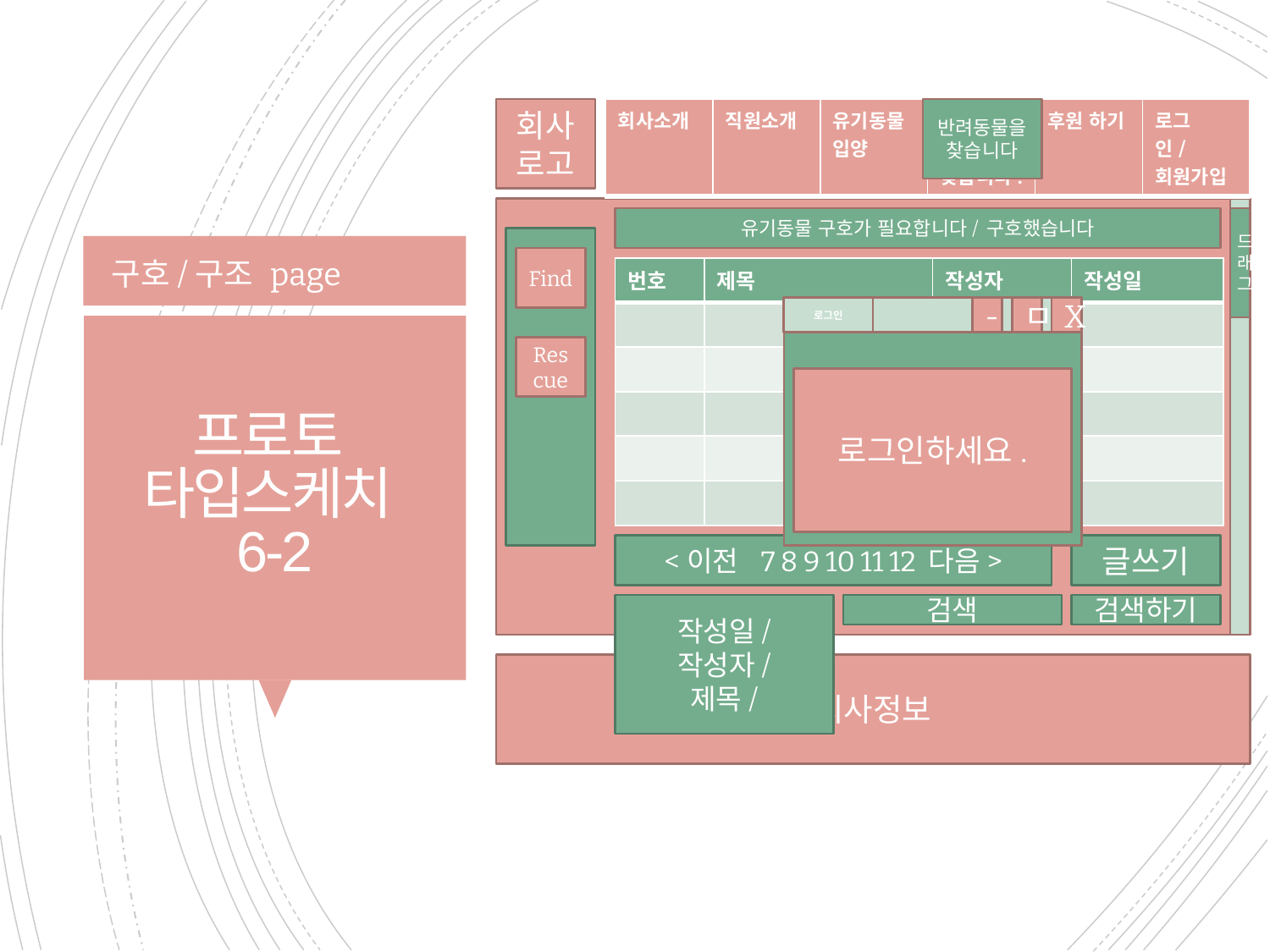

회사로고
| 회사소개 | 직원소개 | 유기동물 입양 | 반려동물을 찾습니다. | 후원 하기 | 로그인/회원가입 |
| --- | --- | --- | --- | --- | --- |
반려동물을 찾습니다
배경

유기동물 구호가 필요합니다/ 구호했습니다
드래그

구호/구조 page
Find
| 번호 | 제목 | 작성자 | 작성일 |
| --- | --- | --- | --- |
|  |  |  |  |
|  |  |  |  |
|  |  |  |  |
|  |  |  |  |
|  |  |  |  |

로그인하세요.
-
ㅁ
X
로그인
# 프로토 타입스케치6-2
Rescue
<이전  7 8 9 10 11 12 다음>
글쓰기
작성일/
작성자/
제목/
검색
검색하기
회사정보